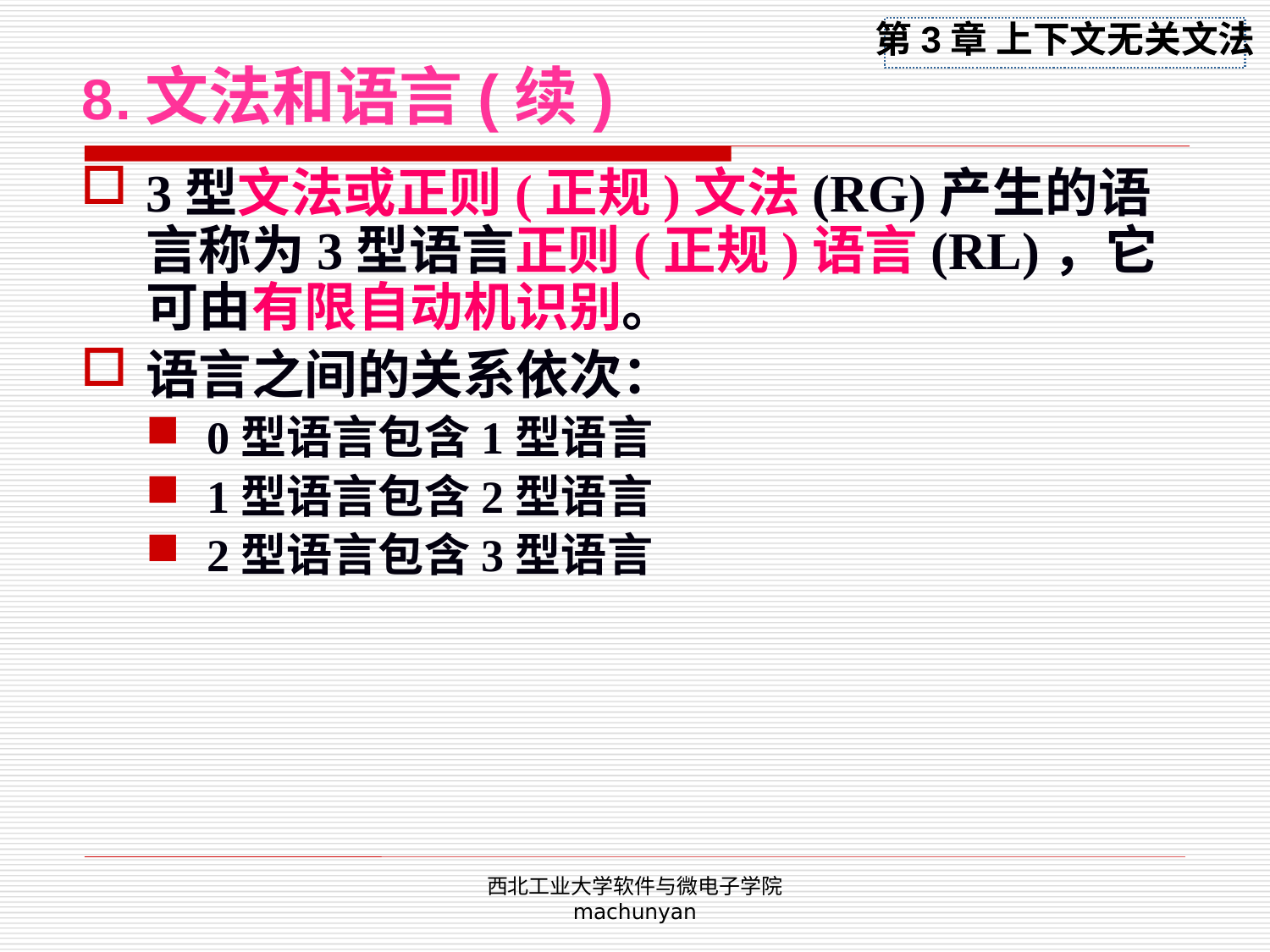

文法和语言(续)
3型文法或正则(正规)文法(RG)产生的语言称为3型语言正则(正规)语言(RL)，它可由有限自动机识别。
语言之间的关系依次：
0型语言包含1型语言
1型语言包含2型语言
2型语言包含3型语言

西北工业大学软件与微电子学院 machunyan
50